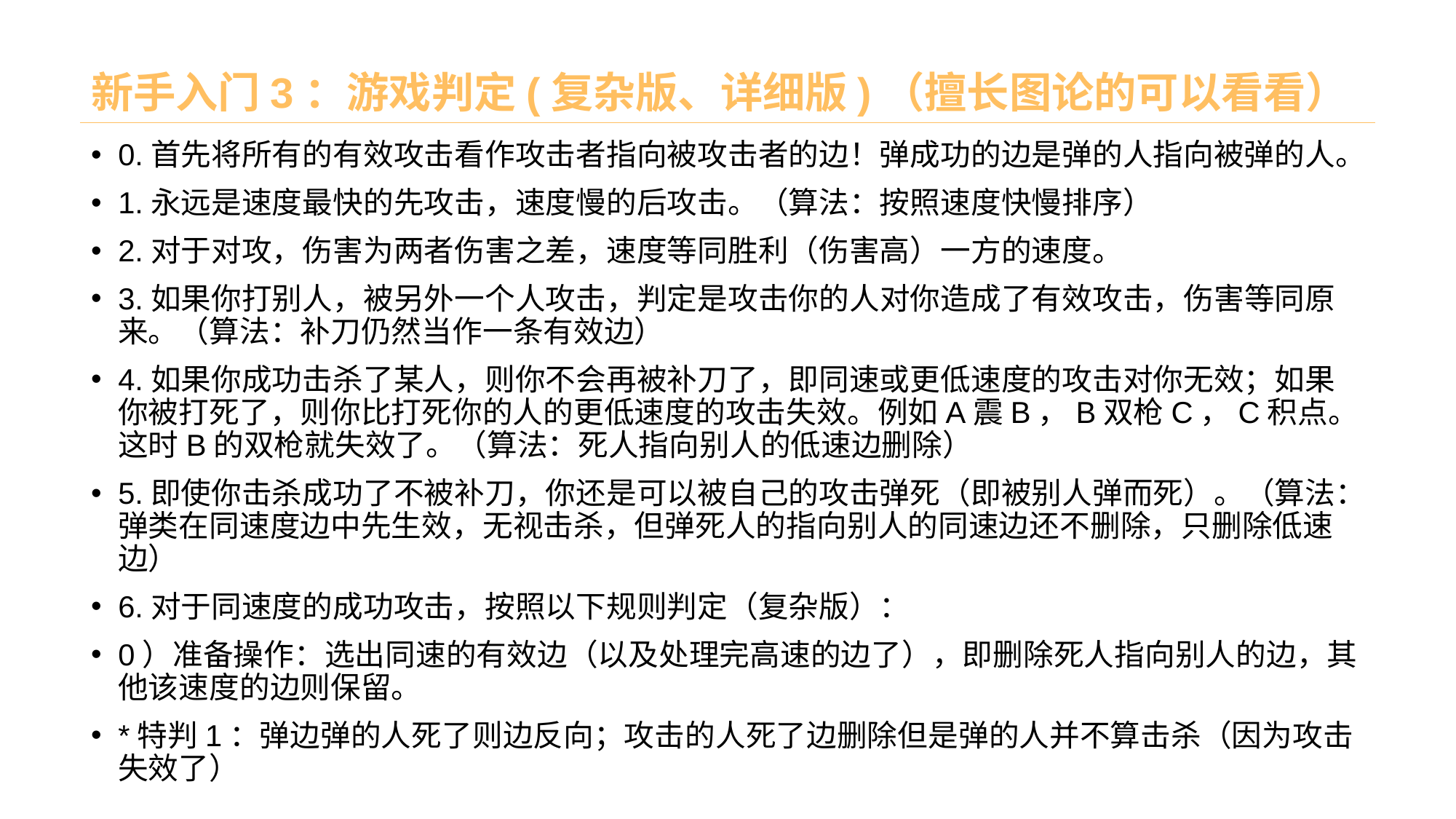

# 新手入门3：游戏判定(复杂版、详细版)（擅长图论的可以看看）
0.首先将所有的有效攻击看作攻击者指向被攻击者的边！弹成功的边是弹的人指向被弹的人。
1.永远是速度最快的先攻击，速度慢的后攻击。（算法：按照速度快慢排序）
2.对于对攻，伤害为两者伤害之差，速度等同胜利（伤害高）一方的速度。
3.如果你打别人，被另外一个人攻击，判定是攻击你的人对你造成了有效攻击，伤害等同原来。（算法：补刀仍然当作一条有效边）
4.如果你成功击杀了某人，则你不会再被补刀了，即同速或更低速度的攻击对你无效；如果你被打死了，则你比打死你的人的更低速度的攻击失效。例如A震B，B双枪C，C积点。这时B的双枪就失效了。（算法：死人指向别人的低速边删除）
5.即使你击杀成功了不被补刀，你还是可以被自己的攻击弹死（即被别人弹而死）。（算法：弹类在同速度边中先生效，无视击杀，但弹死人的指向别人的同速边还不删除，只删除低速边）
6.对于同速度的成功攻击，按照以下规则判定（复杂版）：
0）准备操作：选出同速的有效边（以及处理完高速的边了），即删除死人指向别人的边，其他该速度的边则保留。
*特判1：弹边弹的人死了则边反向；攻击的人死了边删除但是弹的人并不算击杀（因为攻击失效了）